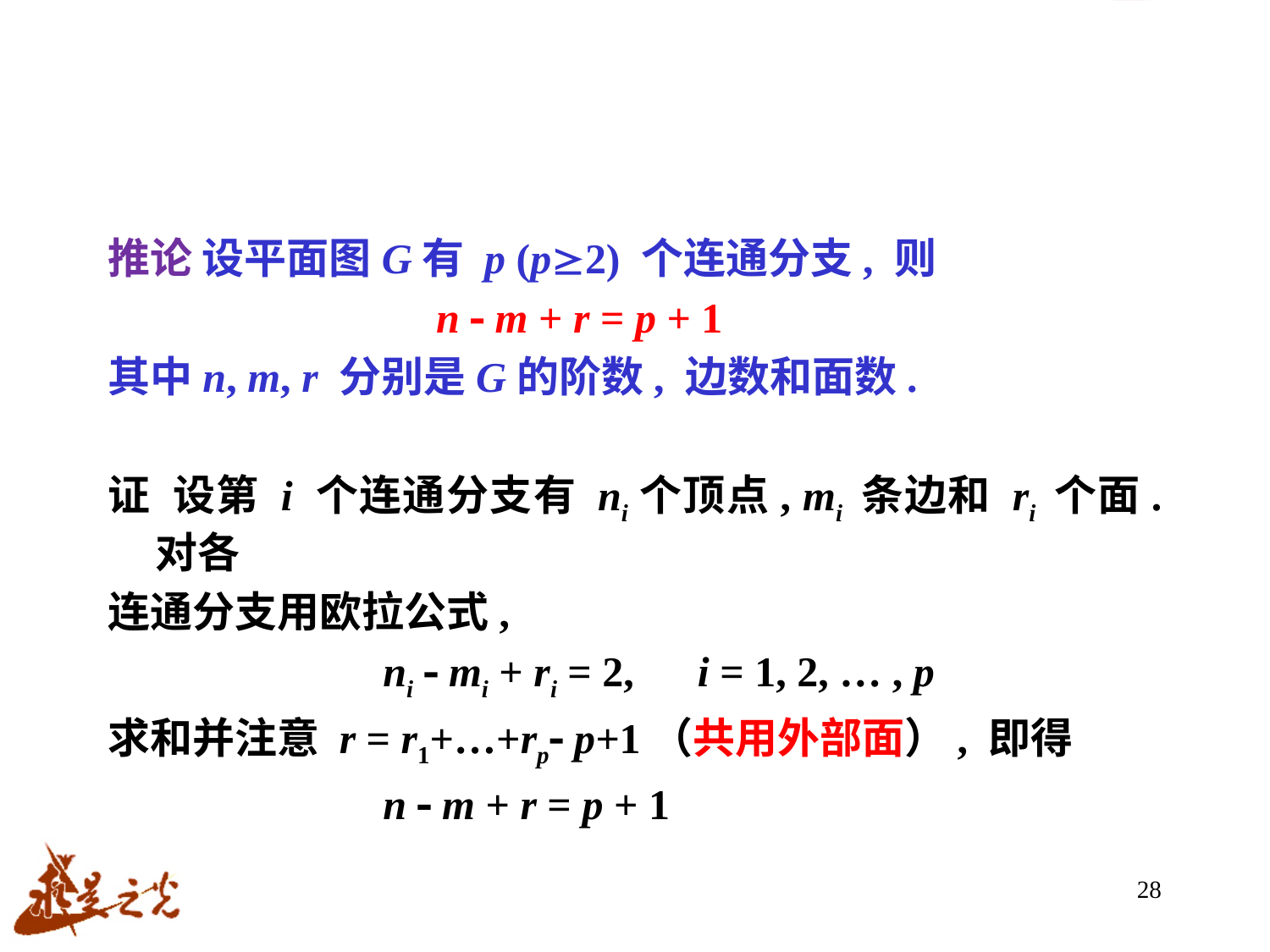

推论 设平面图G有 p (p≥2) 个连通分支, 则
                               n − m + r = p + 1
其中n, m, r 分别是G的阶数, 边数和面数.

证  设第 i 个连通分支有 ni个顶点, mi 条边和 ri 个面. 对各
连通分支用欧拉公式,
                          ni − mi + ri = 2,      i = 1, 2, … , p
求和并注意 r = r1+…+rp− p+1（共用外部面）, 即得
                          n − m + r = p + 1
28